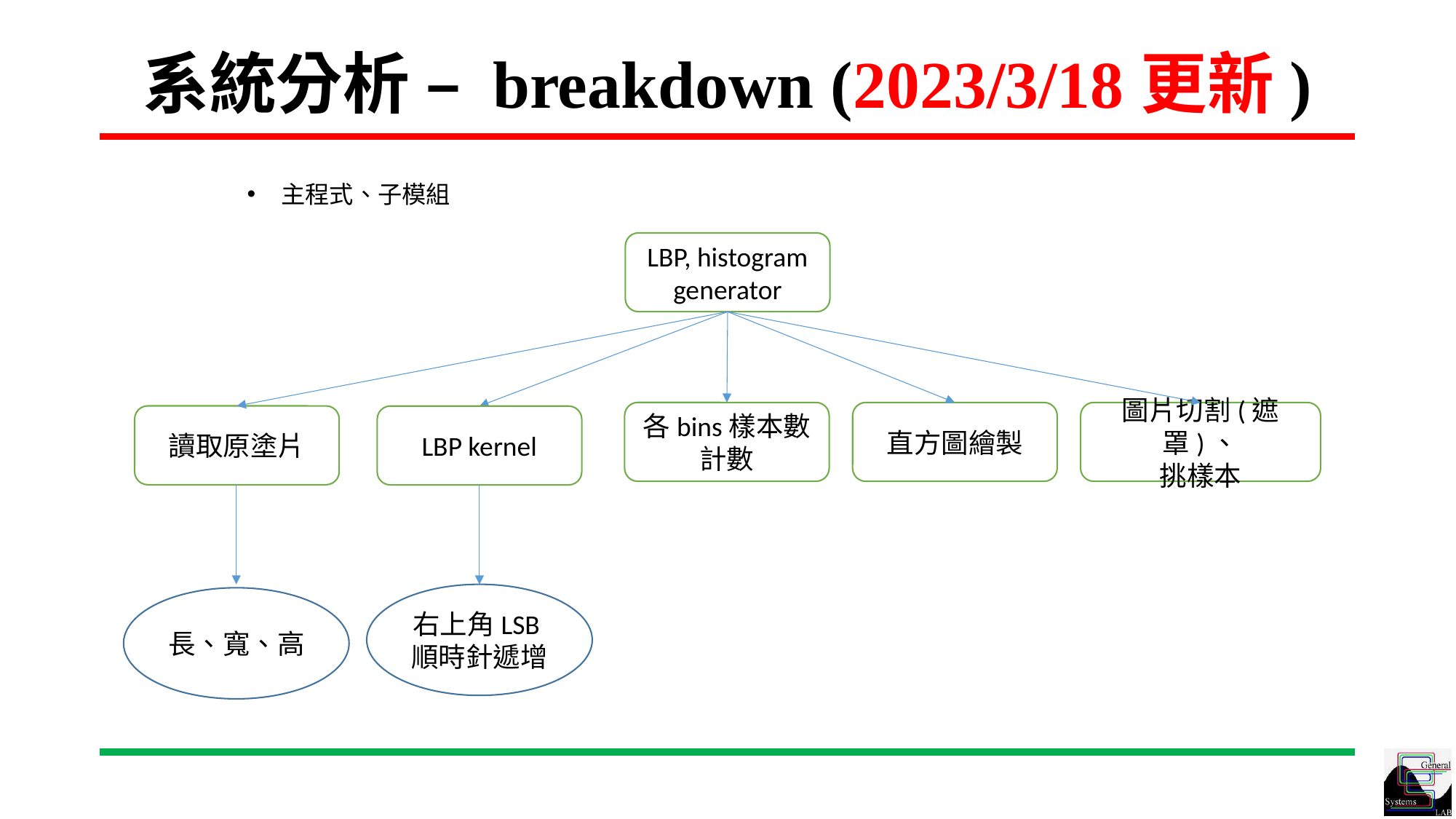

# 系統分析 – breakdown (2023/3/18更新)
主程式、子模組
LBP, histogram generator
各bins樣本數計數
直方圖繪製
圖片切割(遮罩)、
挑樣本
讀取原塗片
LBP kernel
右上角LSB順時針遞增
長、寬、高